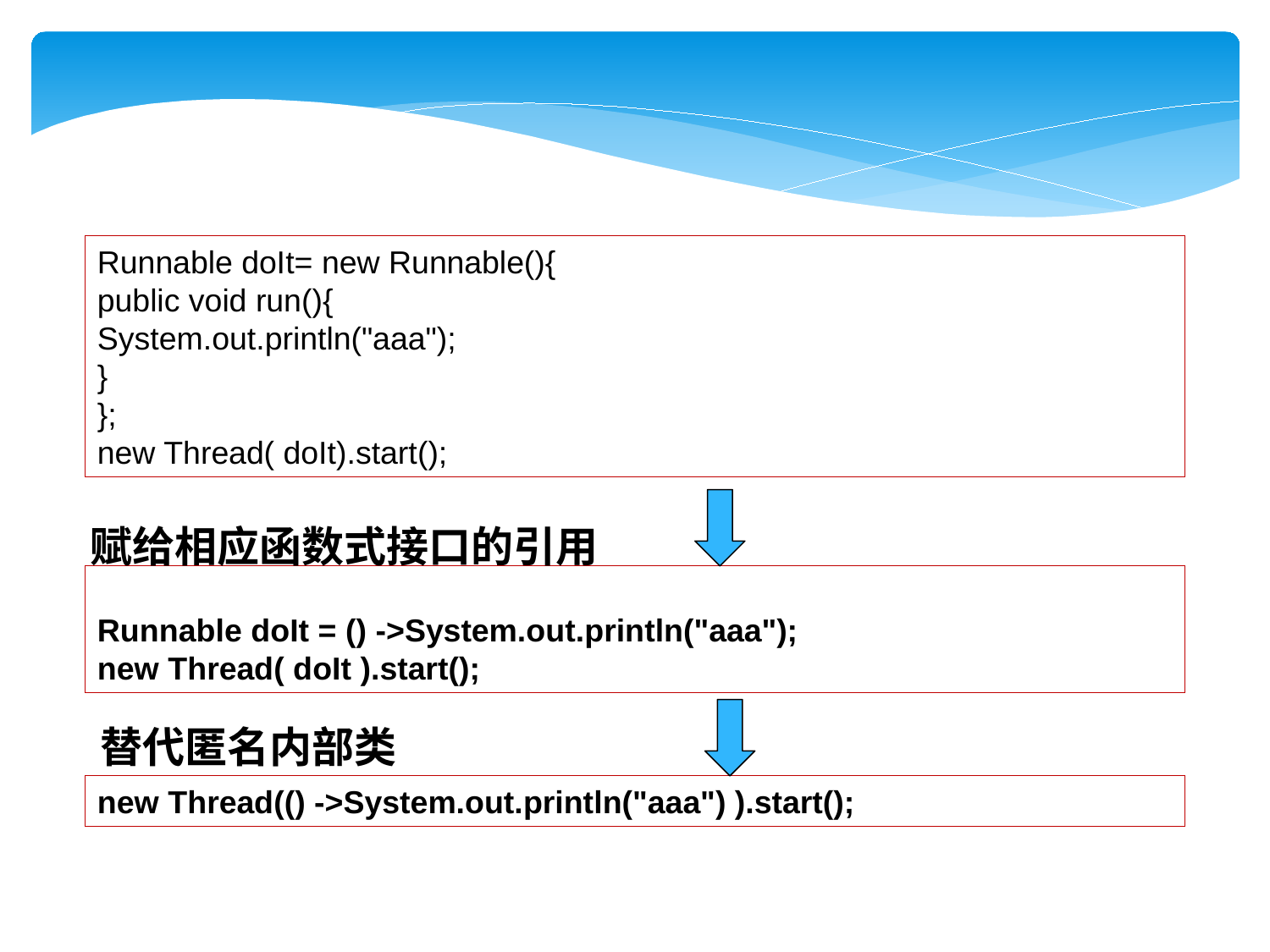

Runnable doIt= new Runnable(){
public void run(){
System.out.println("aaa");
}
};
new Thread( doIt).start();

赋给相应函数式接口的引用

Runnable doIt = () ->System.out.println("aaa");
new Thread( doIt ).start();

替代匿名内部类
new Thread(() ->System.out.println("aaa") ).start();